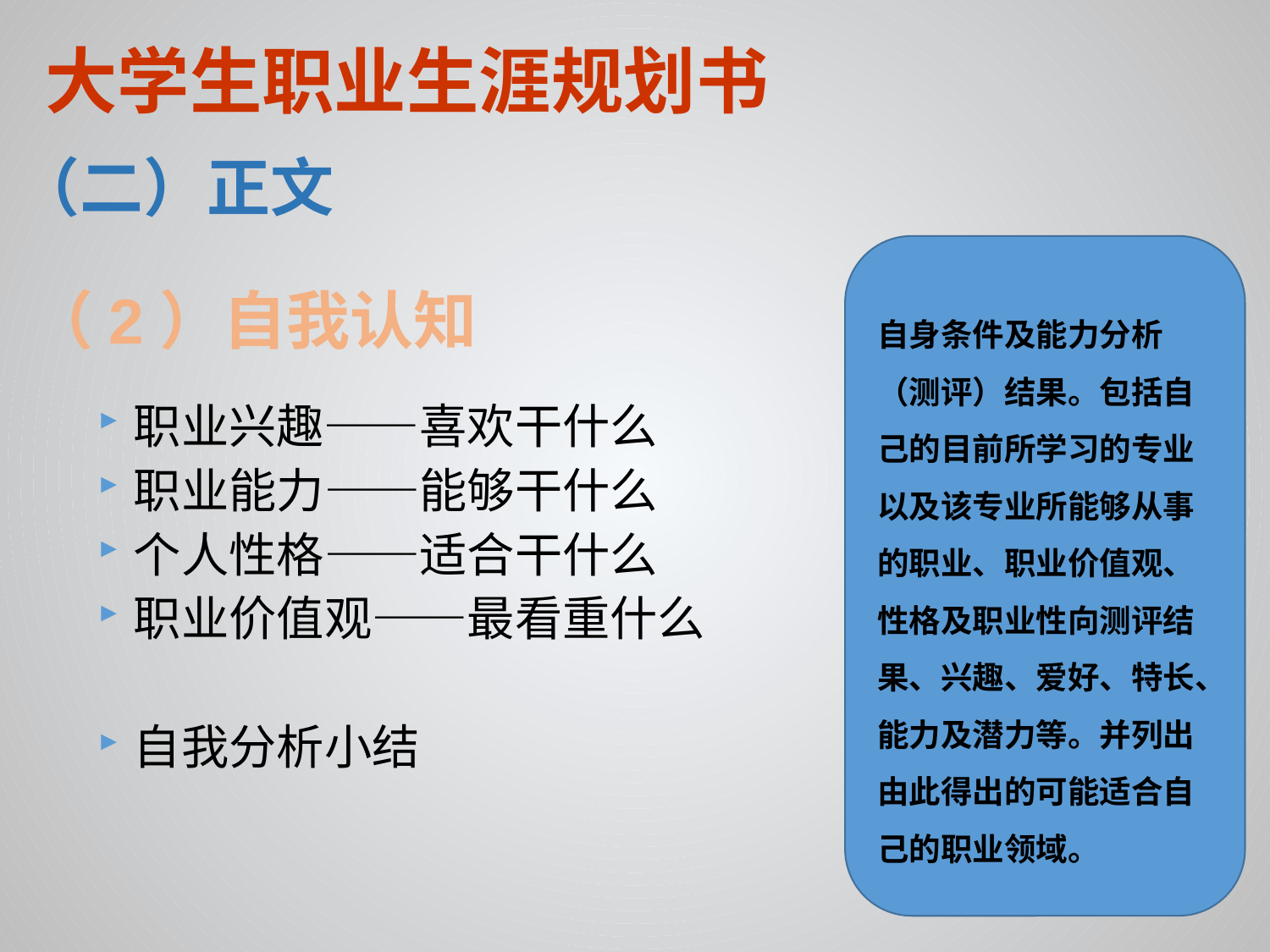

大学生职业生涯规划书
（二）正文
（2）自我认知

自身条件及能力分析（测评）结果。包括自己的目前所学习的专业以及该专业所能够从事的职业、职业价值观、性格及职业性向测评结果、兴趣、爱好、特长、能力及潜力等。并列出由此得出的可能适合自己的职业领域。
职业兴趣——喜欢干什么
职业能力——能够干什么
个人性格——适合干什么
职业价值观——最看重什么

自我分析小结